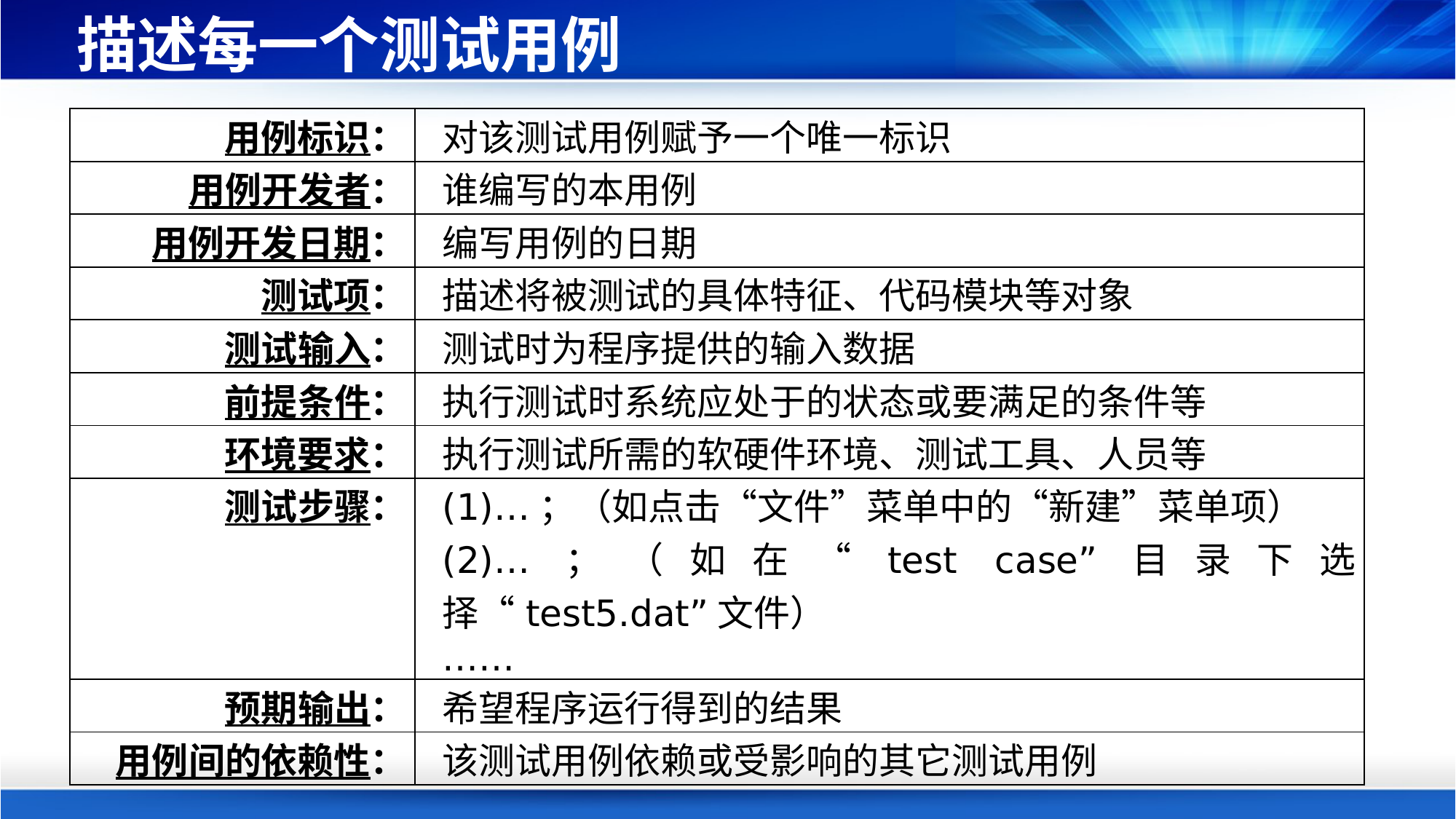

# 描述每一个测试用例
| 用例标识： | 对该测试用例赋予一个唯一标识 |
| --- | --- |
| 用例开发者： | 谁编写的本用例 |
| 用例开发日期： | 编写用例的日期 |
| 测试项： | 描述将被测试的具体特征、代码模块等对象 |
| 测试输入： | 测试时为程序提供的输入数据 |
| 前提条件： | 执行测试时系统应处于的状态或要满足的条件等 |
| 环境要求： | 执行测试所需的软硬件环境、测试工具、人员等 |
| 测试步骤： | (1)…；（如点击“文件”菜单中的“新建”菜单项） (2)…；（如在“test case”目录下选择“test5.dat”文件） …… |
| 预期输出： | 希望程序运行得到的结果 |
| 用例间的依赖性： | 该测试用例依赖或受影响的其它测试用例 |